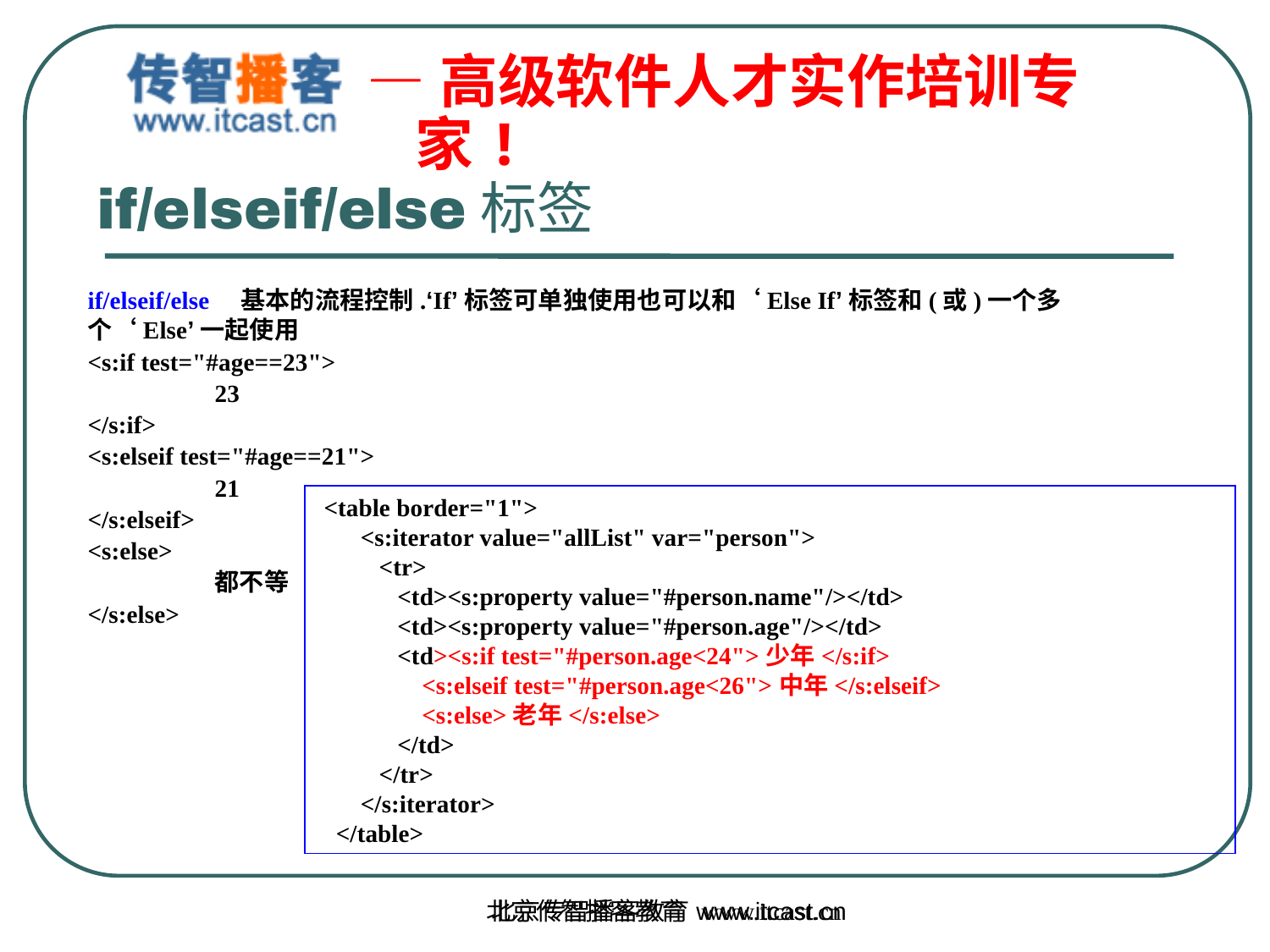

if/elseif/else标签
if/elseif/else  基本的流程控制.‘If’标签可单独使用也可以和‘Else If’标签和(或)一个多个‘Else’一起使用
<s:if test="#age==23">
	23
</s:if>
<s:elseif test="#age==21">
	21
</s:elseif>
<s:else>
	都不等
</s:else>

 <table border="1">
       <s:iterator value="allList" var="person">
          <tr>
             <td><s:property value="#person.name"/></td>
             <td><s:property value="#person.age"/></td>
             <td><s:if test="#person.age<24">少年</s:if>
                 <s:elseif test="#person.age<26">中年</s:elseif>
                 <s:else>老年</s:else>
             </td>
          </tr>
       </s:iterator>
   </table>
北京传智播客教育 www.itcast.cn
北京传智播客教育 www.itcast.cn